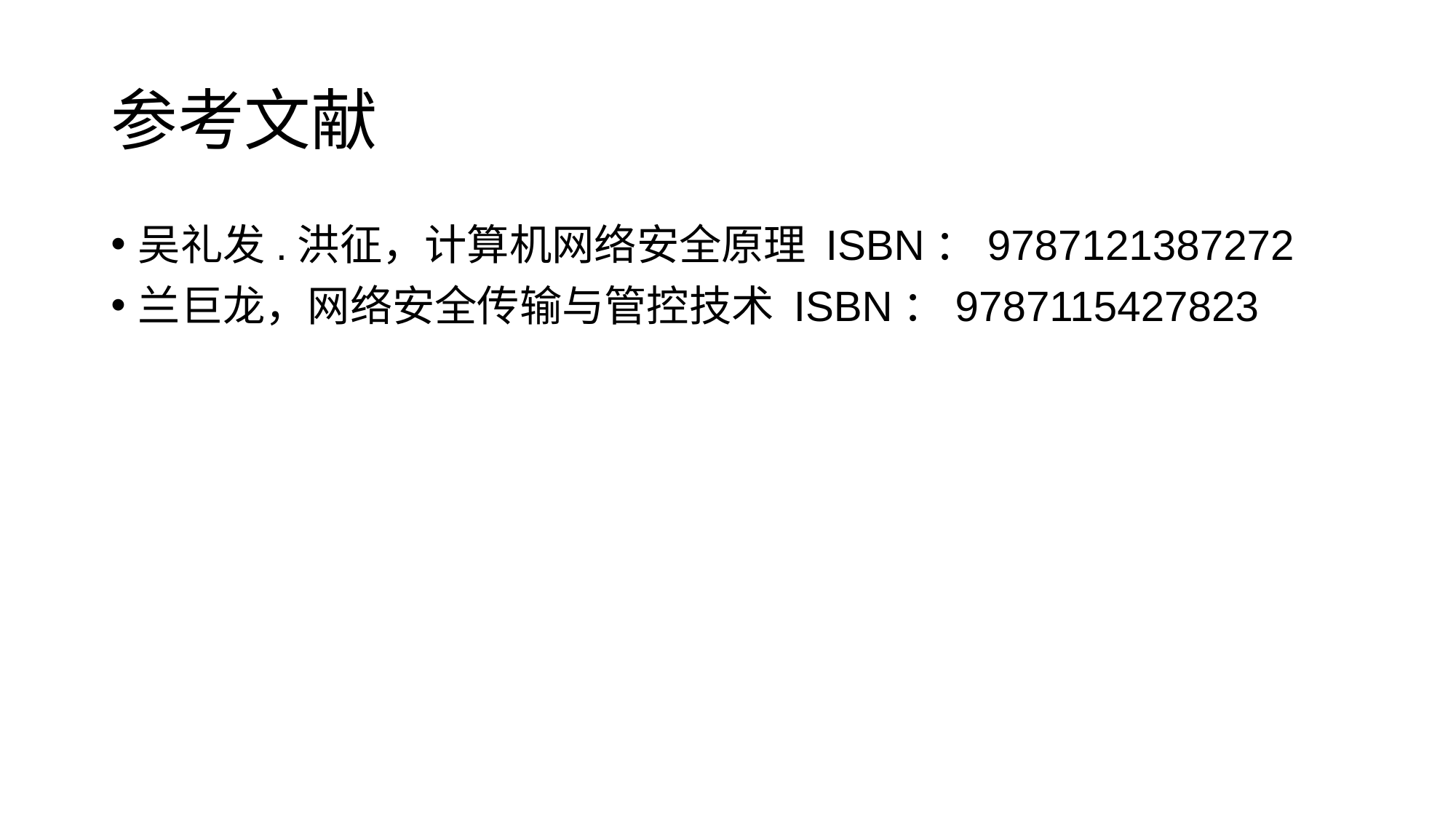

# 参考文献
吴礼发.洪征，计算机网络安全原理 ISBN：9787121387272
兰巨龙，网络安全传输与管控技术 ISBN：9787115427823